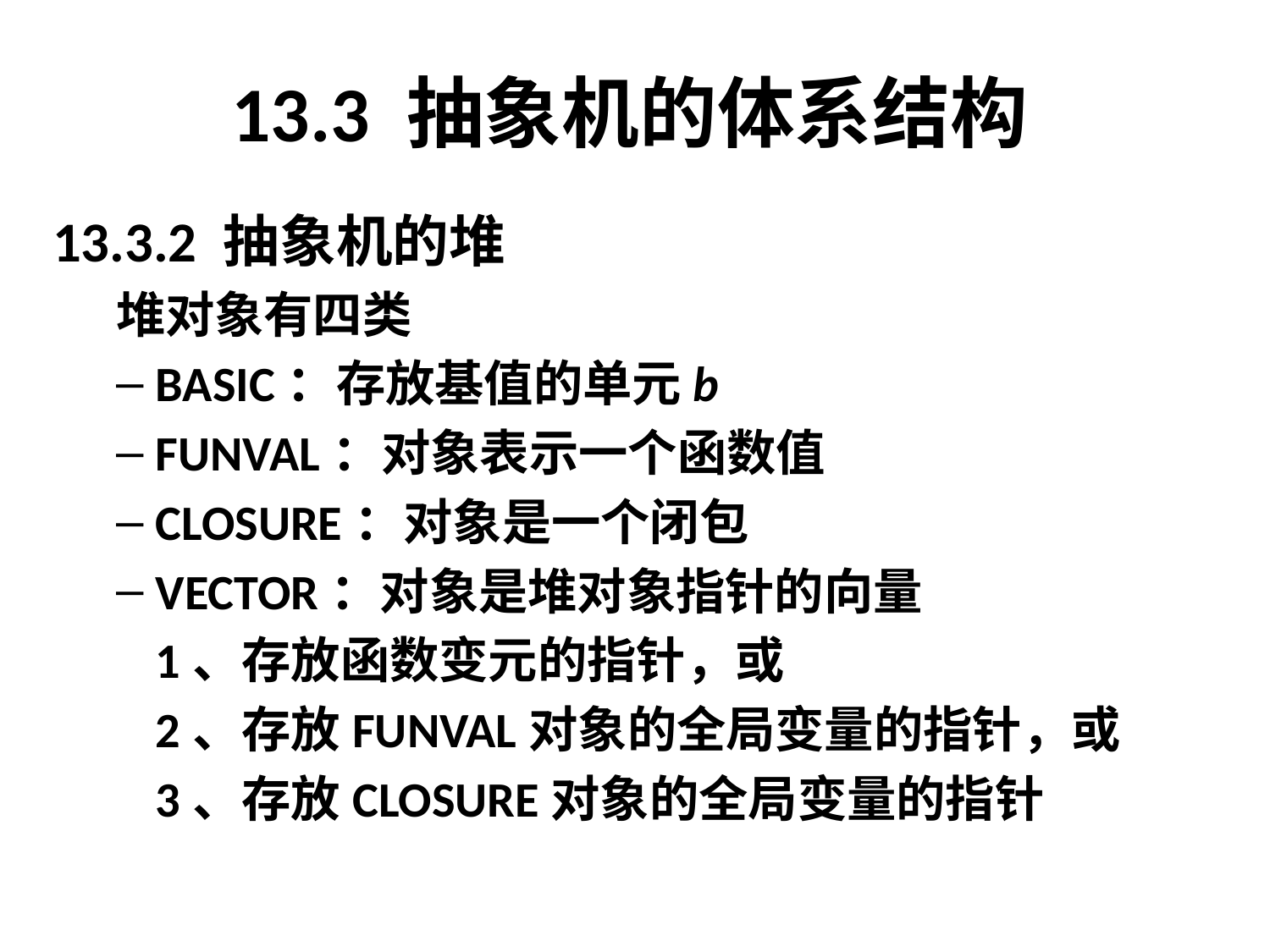

# 13.3 抽象机的体系结构
13.3.2 抽象机的堆
堆对象有四类
BASIC：存放基值的单元b
FUNVAL：对象表示一个函数值
CLOSURE：对象是一个闭包
VECTOR：对象是堆对象指针的向量
	1、存放函数变元的指针，或
	2、存放FUNVAL对象的全局变量的指针，或
	3、存放CLOSURE对象的全局变量的指针